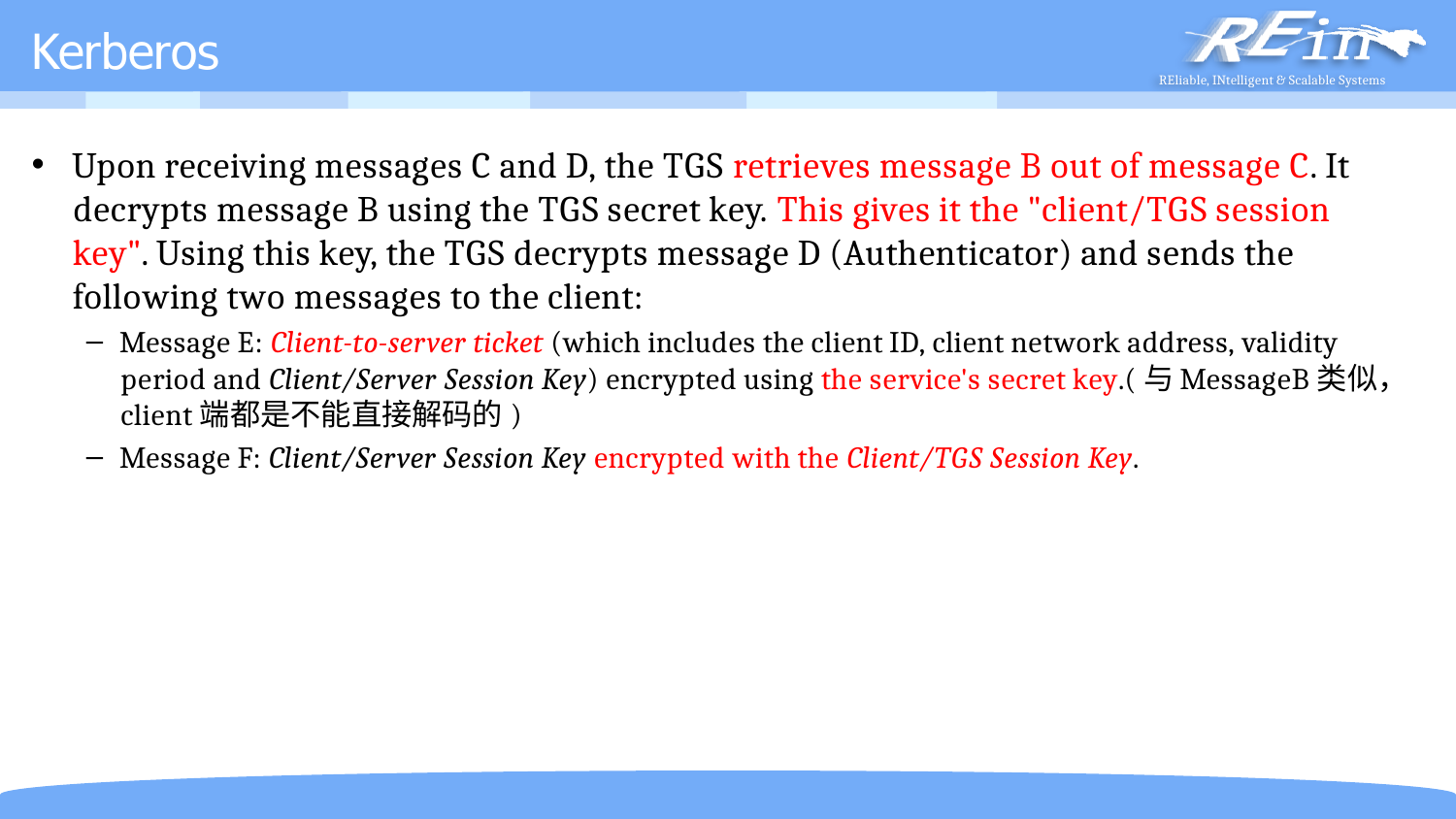

# Kerberos
Upon receiving messages C and D, the TGS retrieves message B out of message C. It decrypts message B using the TGS secret key. This gives it the "client/TGS session key". Using this key, the TGS decrypts message D (Authenticator) and sends the following two messages to the client:
Message E: Client-to-server ticket (which includes the client ID, client network address, validity period and Client/Server Session Key) encrypted using the service's secret key.(与MessageB类似，client端都是不能直接解码的)
Message F: Client/Server Session Key encrypted with the Client/TGS Session Key.
33